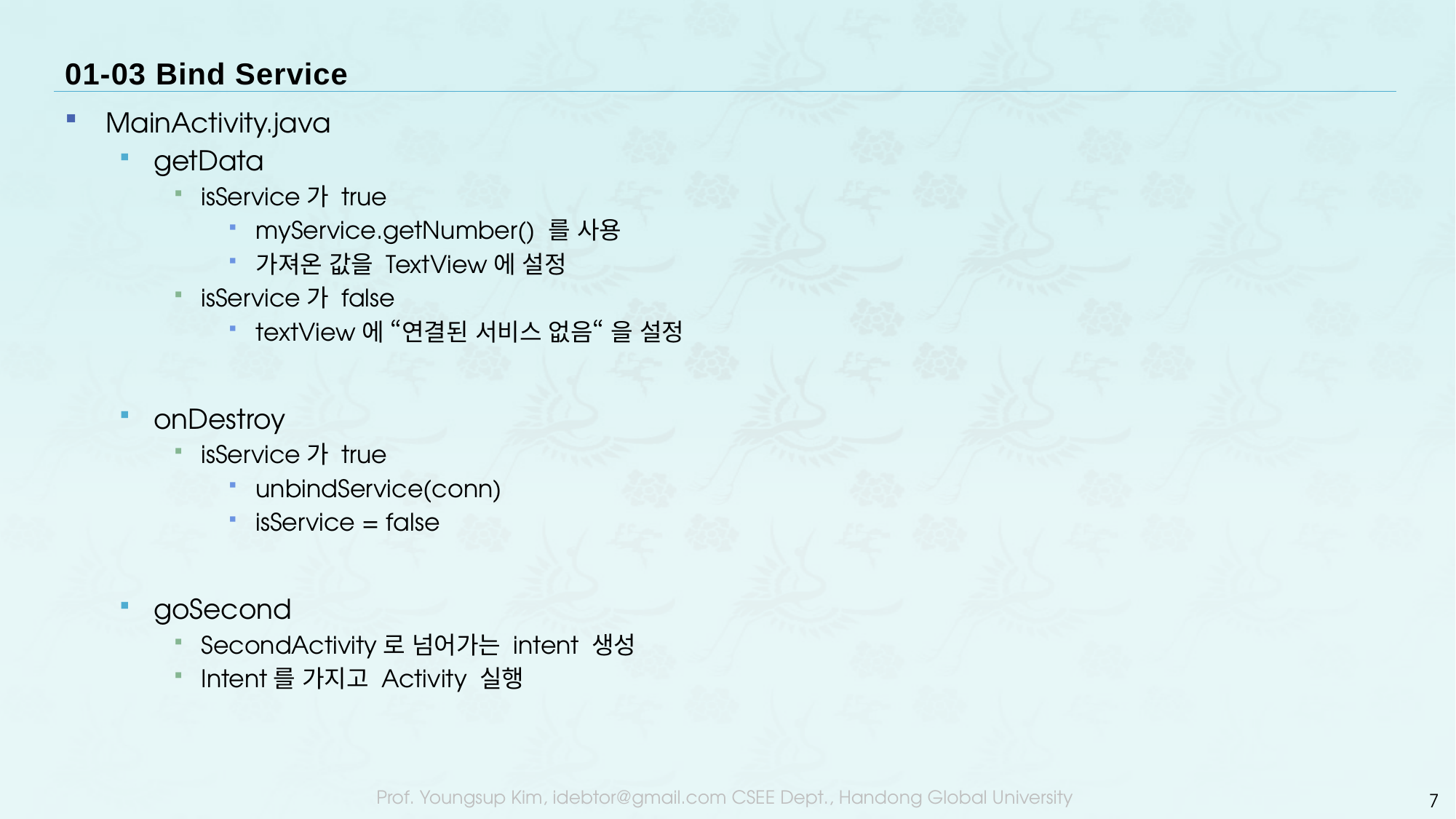

# 01-03 Bind Service
MainActivity.java
getData
isService가 true
myService.getNumber() 를 사용
가져온 값을 TextView에 설정
isService가 false
textView에 “연결된 서비스 없음“ 을 설정

onDestroy
isService가 true
unbindService(conn)
isService = false

goSecond
SecondActivity로 넘어가는 intent 생성
Intent를 가지고 Activity 실행

7